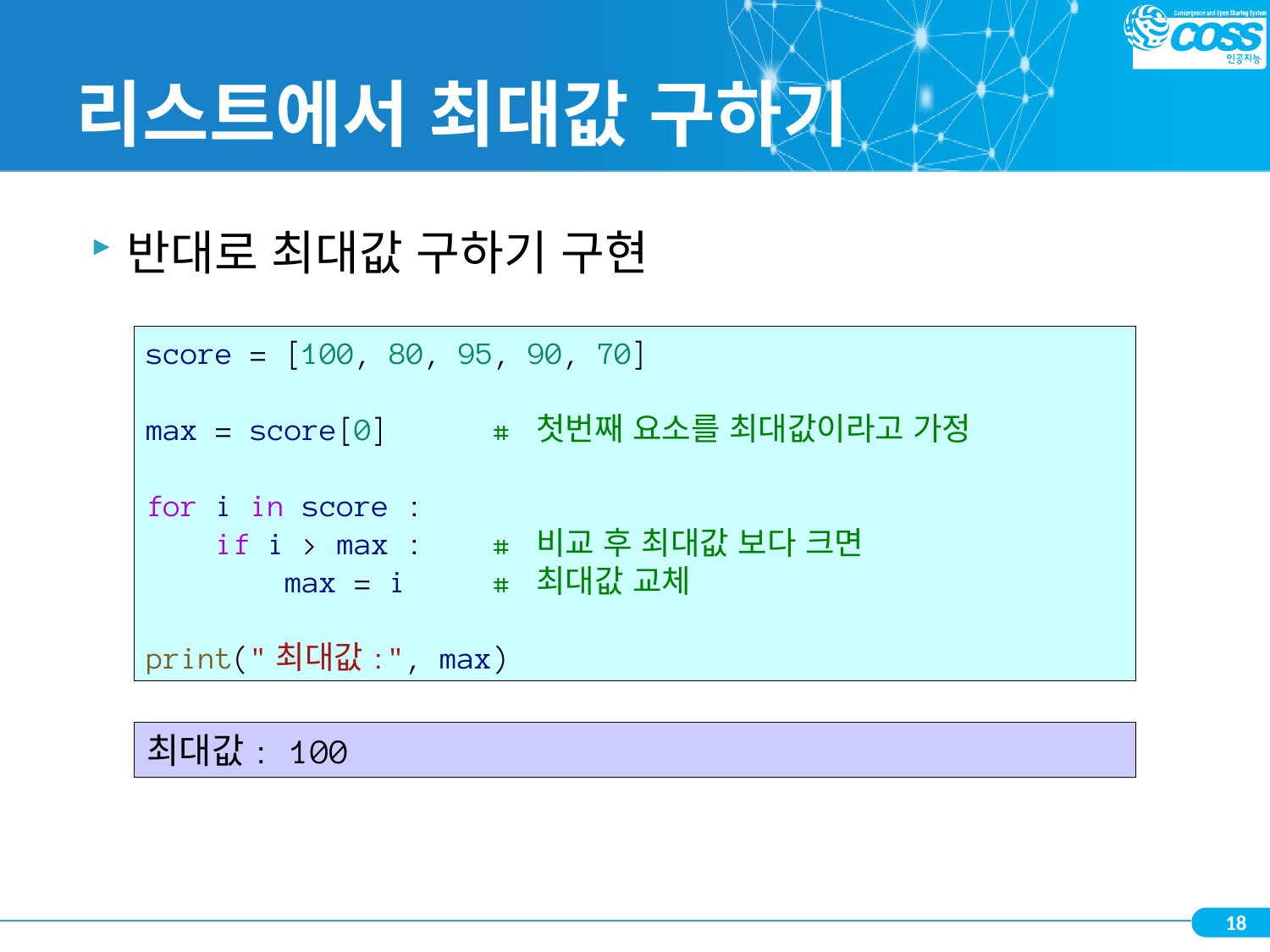

# 리스트에서 최대값 구하기
반대로 최대값 구하기 구현
score = [100, 80, 95, 90, 70]
max = score[0]      # 첫번째 요소를 최대값이라고 가정
for i in score :
    if i > max :    # 비교 후 최대값 보다 크면
        max = i     # 최대값 교체
print("최대값:", max)
최대값: 100